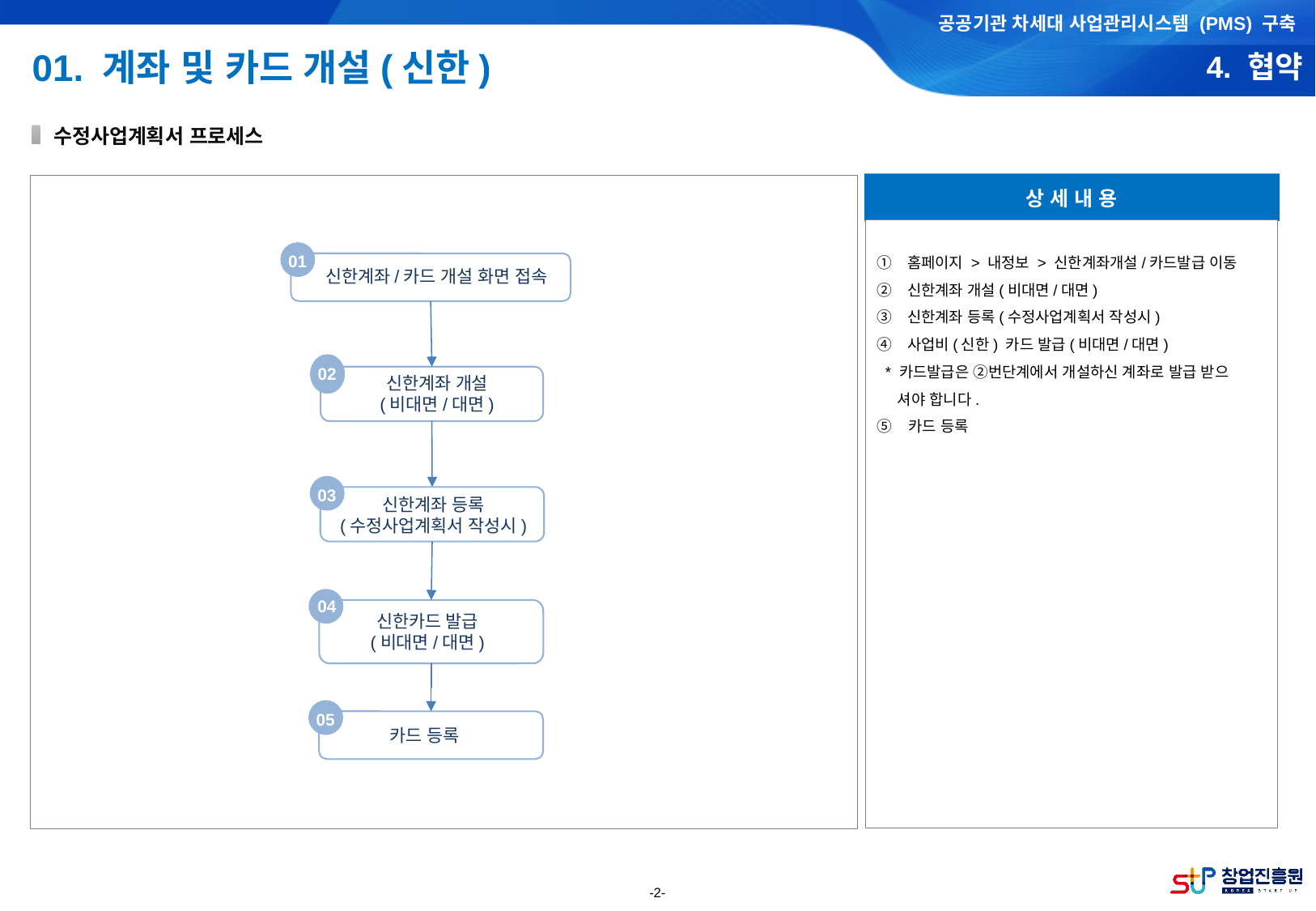

01. 계좌 및 카드 개설(신한)
4. 협약
수정사업계획서 프로세스

상 세 내 용

홈페이지 > 내정보 > 신한계좌개설/카드발급 이동
신한계좌 개설(비대면/대면)
신한계좌 등록(수정사업계획서 작성시)
사업비(신한) 카드 발급(비대면/대면)
  * 카드발급은 ②번단계에서 개설하신 계좌로 발급 받으
    셔야 합니다.
⑤   카드 등록

01

신한계좌/카드 개설 화면 접속

02

신한계좌 개설
(비대면/대면)

03

신한계좌 등록
(수정사업계획서 작성시)

04

신한카드 발급
(비대면/대면)

05

카드 등록